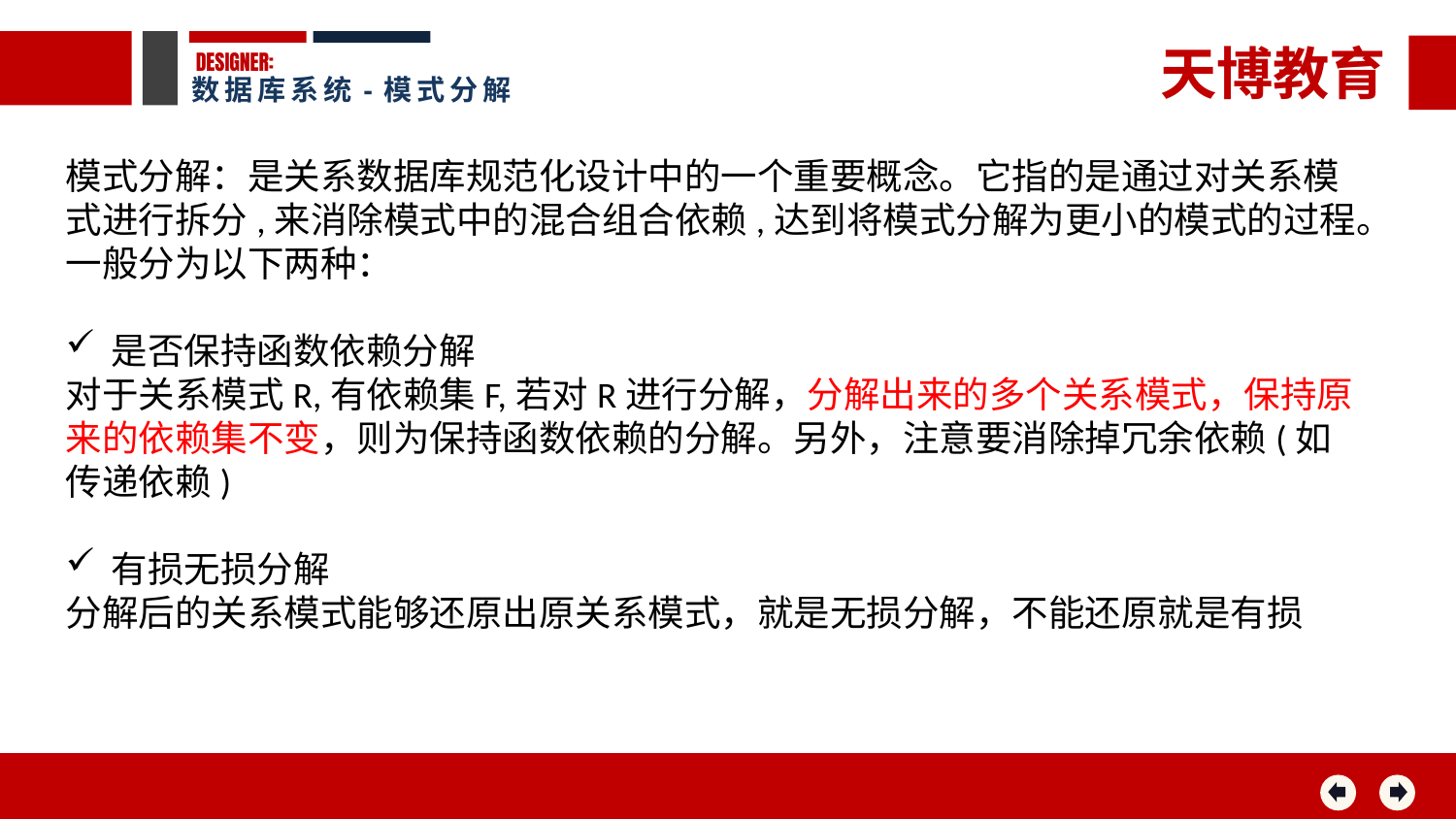

天博教育
DESIGNER:
数据库系统-模式分解
模式分解：是关系数据库规范化设计中的一个重要概念。它指的是通过对关系模式进行拆分,来消除模式中的混合组合依赖,达到将模式分解为更小的模式的过程。一般分为以下两种：

是否保持函数依赖分解
对于关系模式R,有依赖集F,若对R进行分解，分解出来的多个关系模式，保持原来的依赖集不变，则为保持函数依赖的分解。另外，注意要消除掉冗余依赖(如传递依赖)

有损无损分解
分解后的关系模式能够还原出原关系模式，就是无损分解，不能还原就是有损